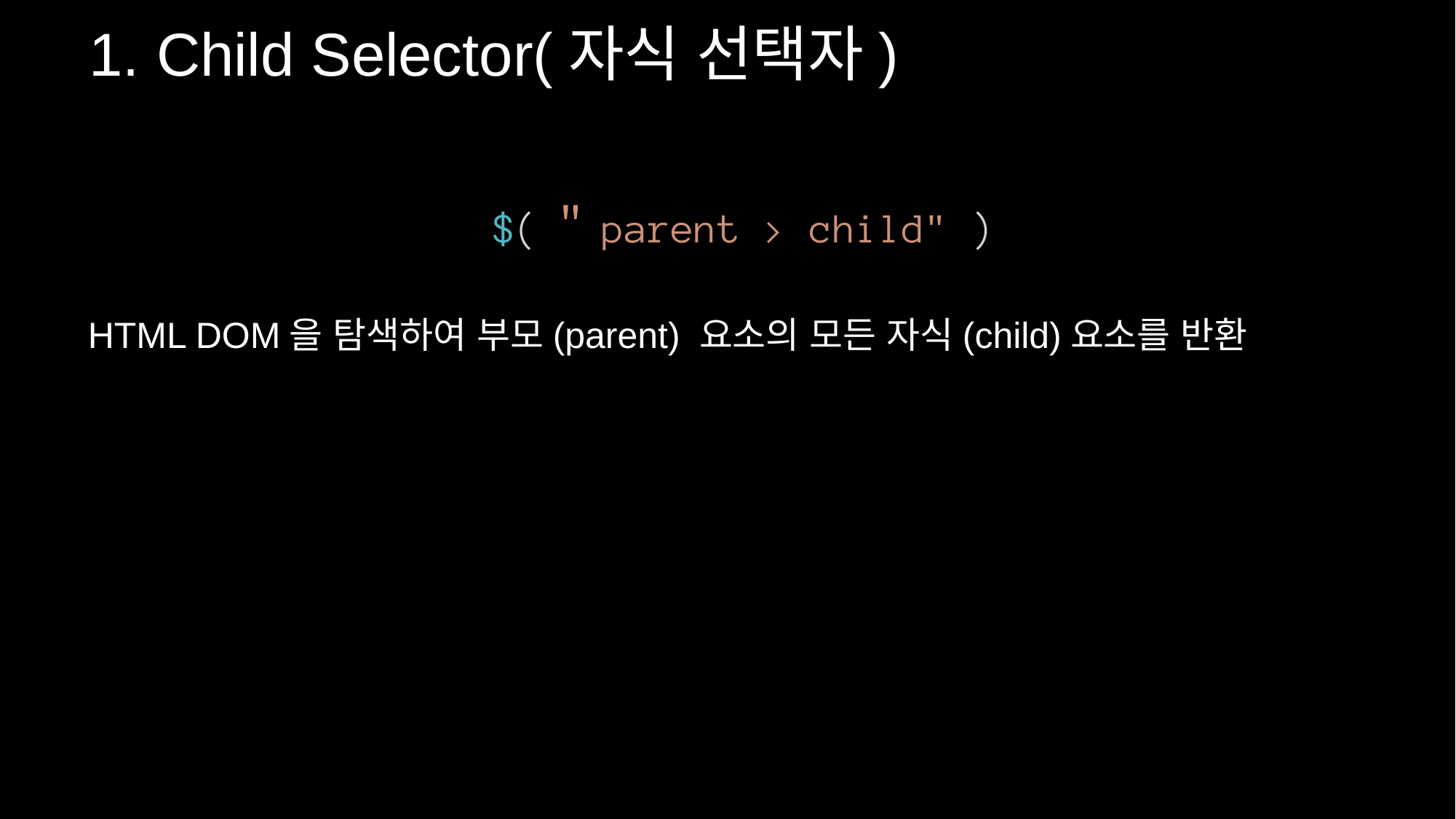

1. Child Selector(자식 선택자)
$(＂parent > child" )
HTML DOM을 탐색하여 부모(parent) 요소의 모든 자식(child)요소를 반환